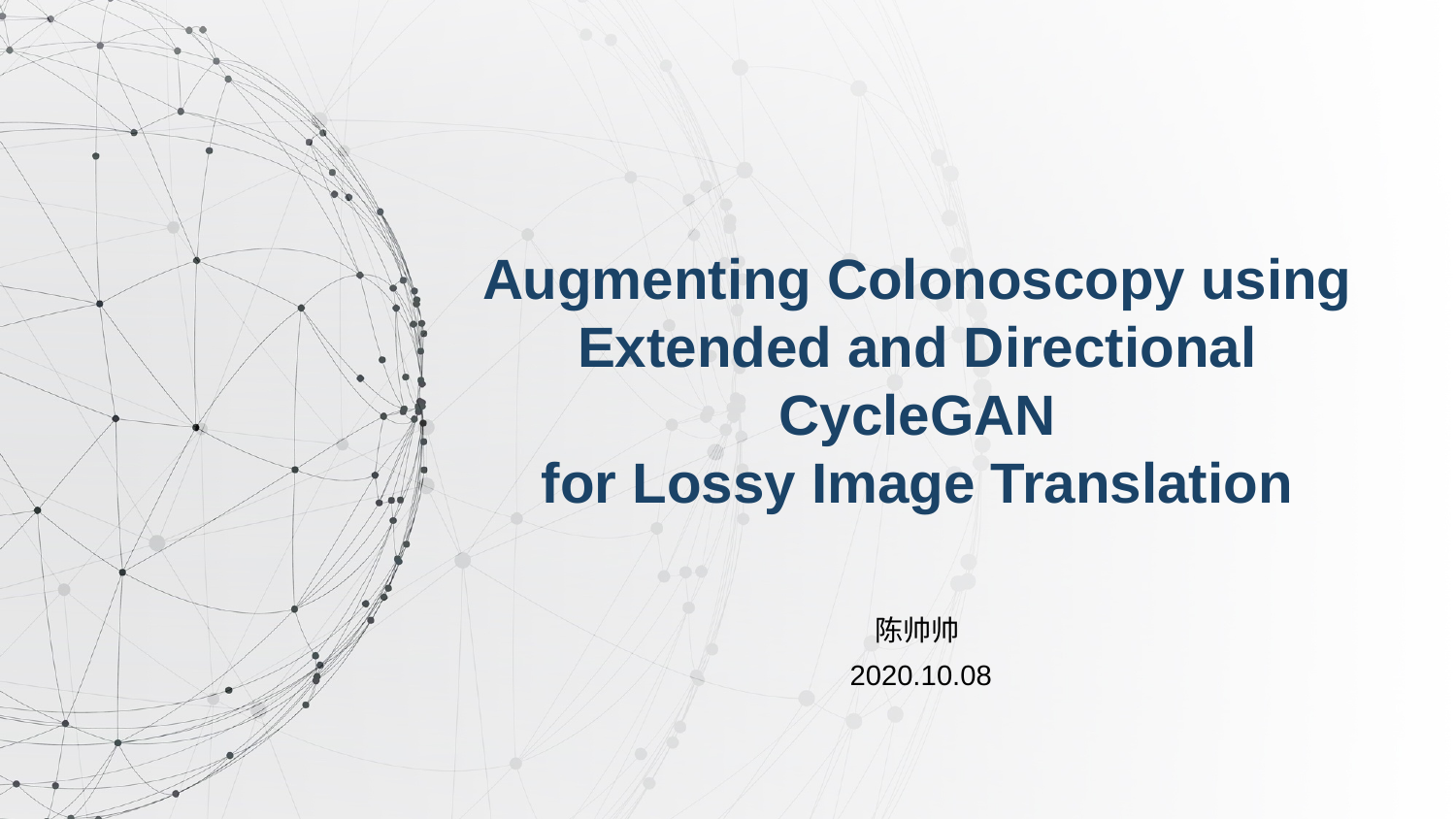

Augmenting Colonoscopy using Extended and Directional CycleGAN
for Lossy Image Translation
陈帅帅
2020.10.08